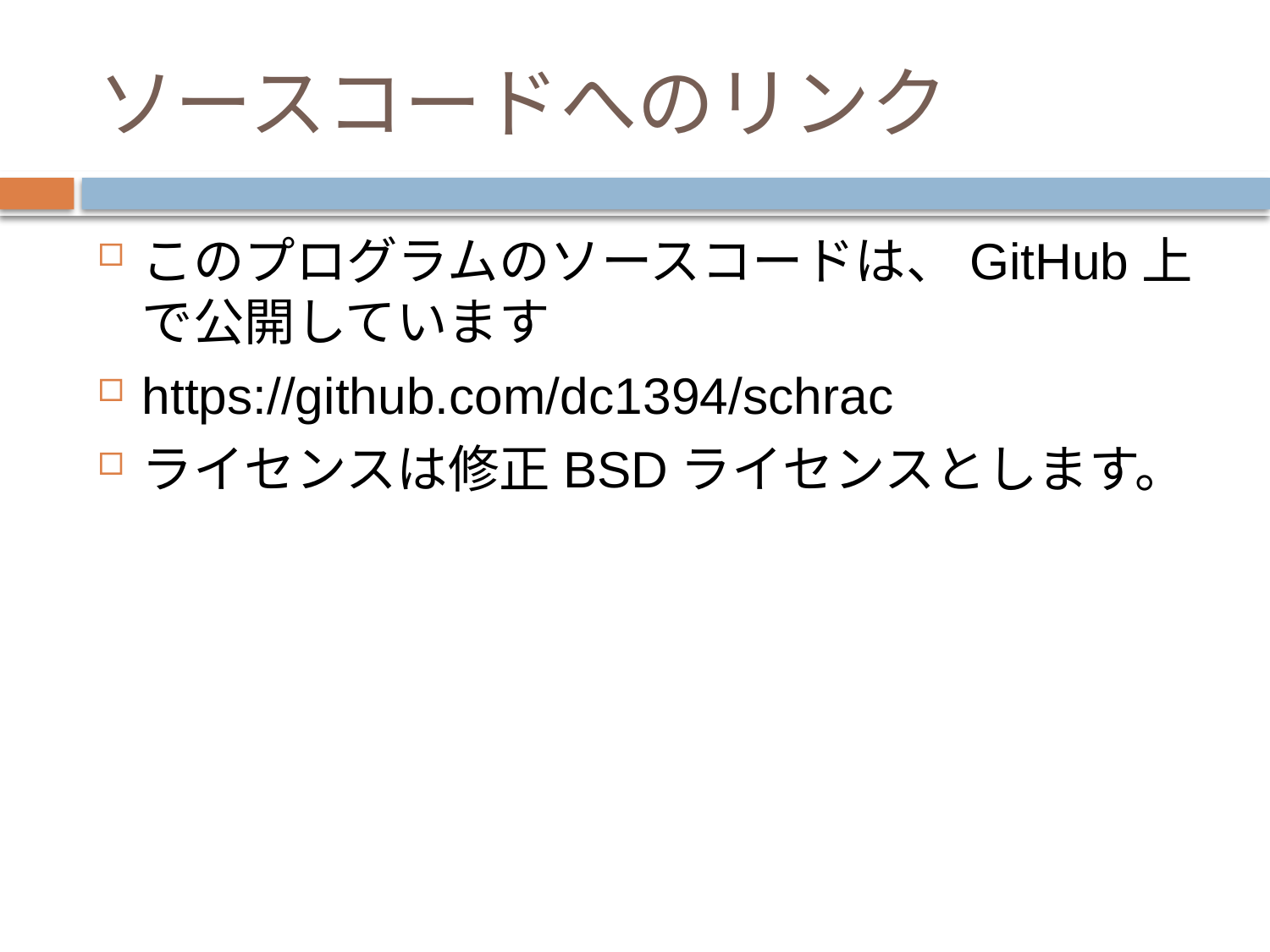

# ソースコードへのリンク
このプログラムのソースコードは、GitHub上で公開しています
https://github.com/dc1394/schrac
ライセンスは修正BSDライセンスとします。